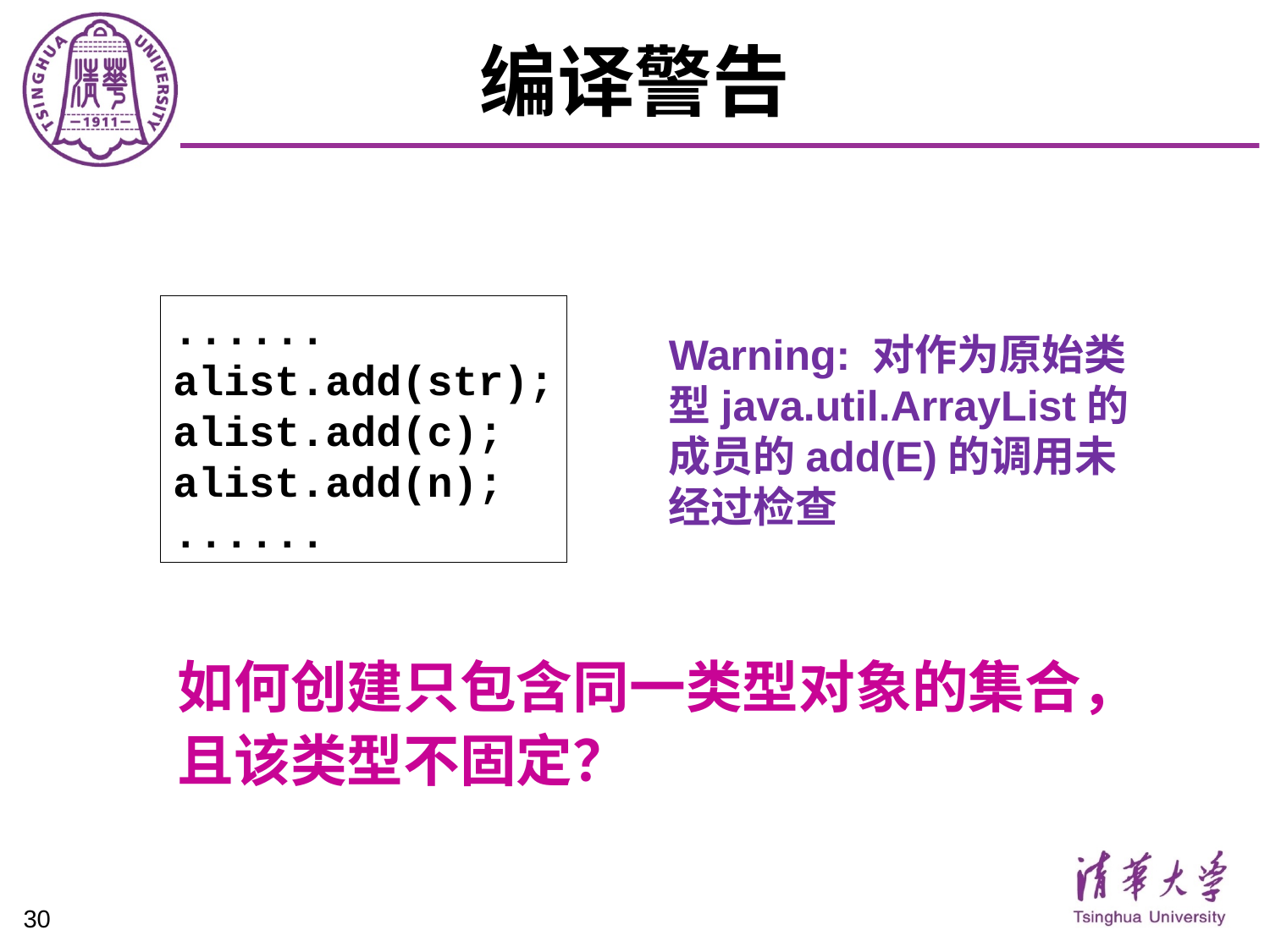

# 编译警告
......
alist.add(str);
alist.add(c);
alist.add(n);
......
Warning: 对作为原始类型java.util.ArrayList的成员的add(E)的调用未经过检查
如何创建只包含同一类型对象的集合，
且该类型不固定？
30